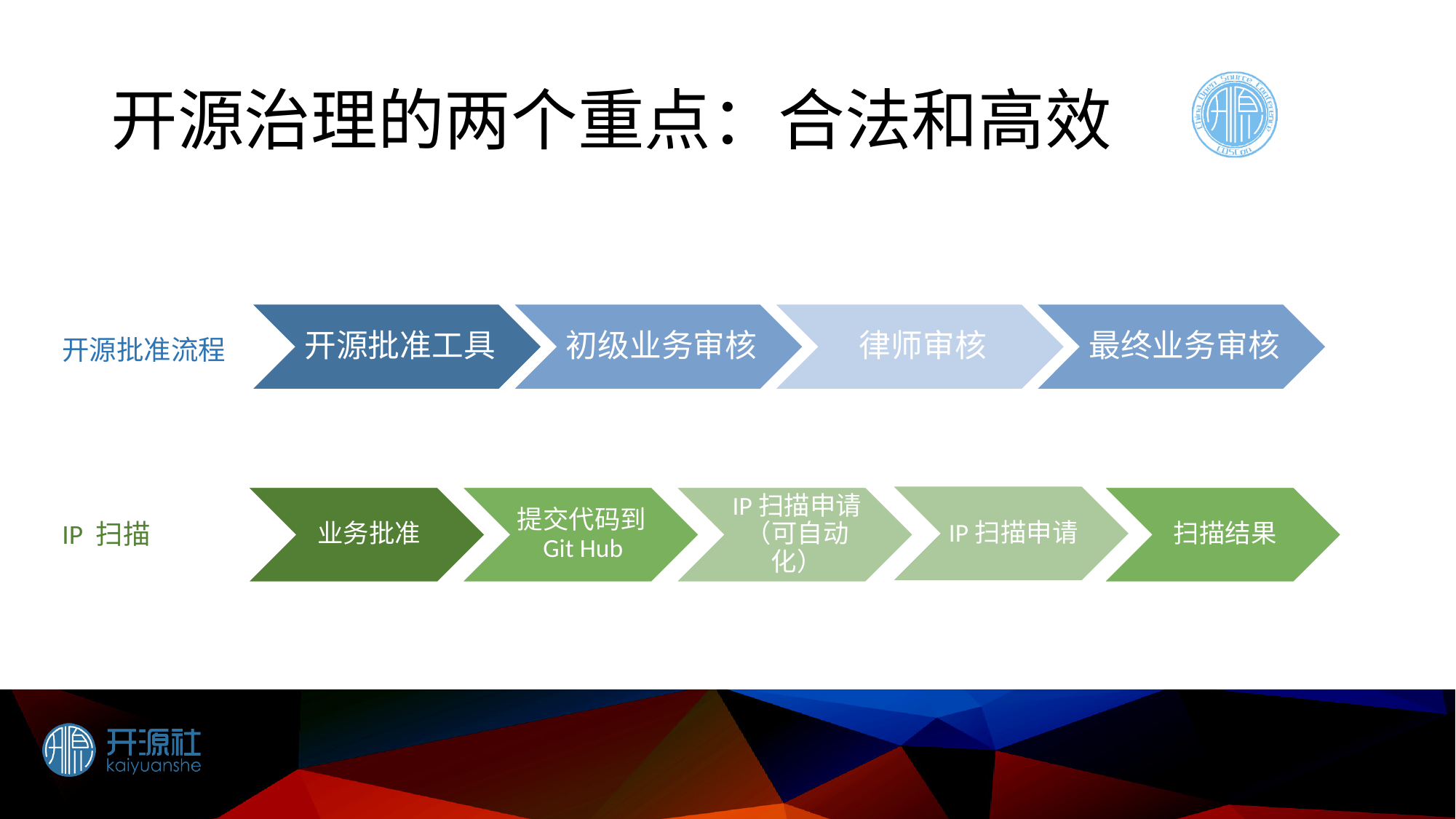

# 开源治理的两个重点：合法和高效
开源批准工具
初级业务审核
律师审核
最终业务审核
开源批准流程
业务批准
提交代码到Git Hub
IP扫描申请（可自动化）
IP扫描申请
扫描结果
IP 扫描